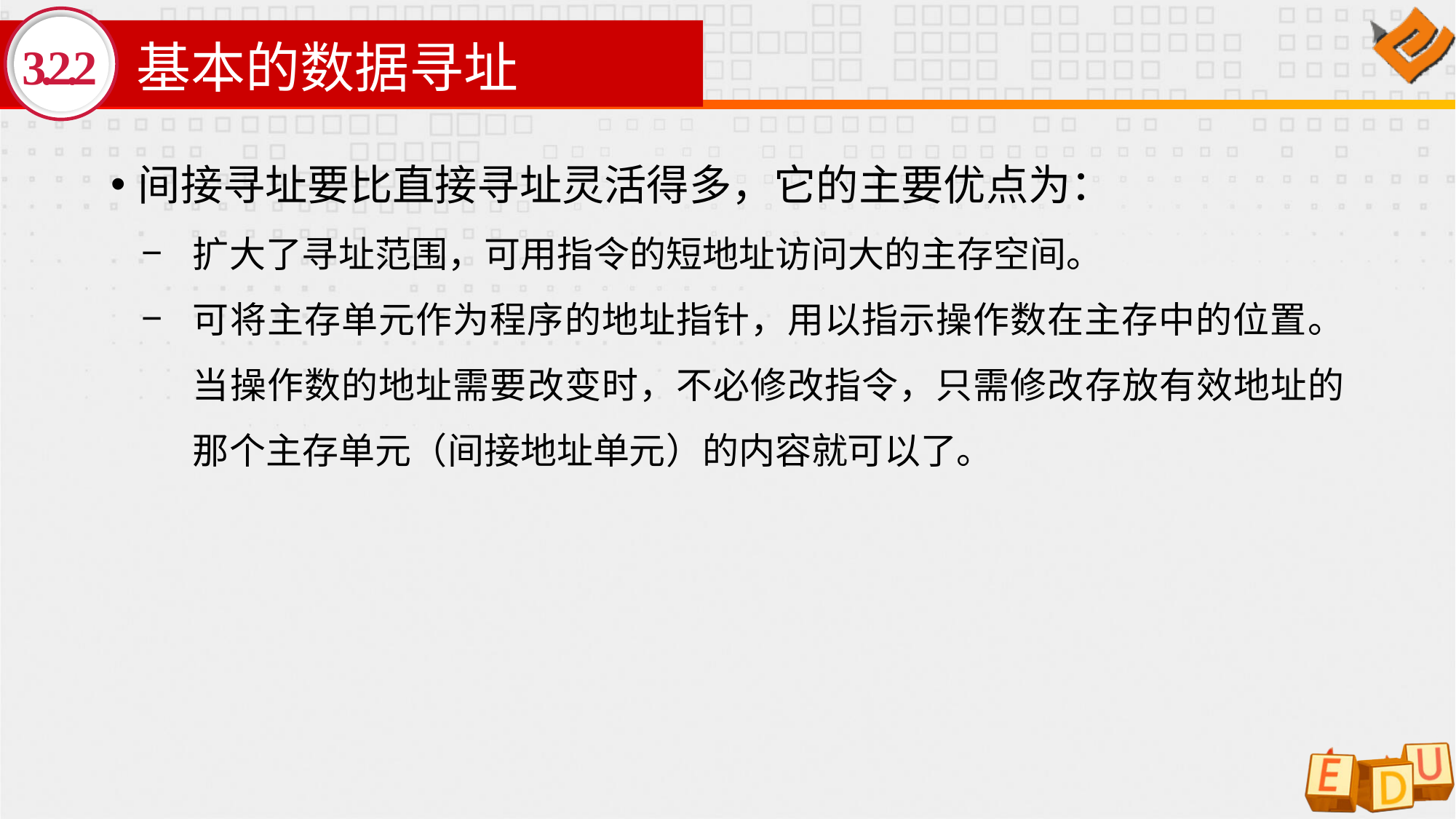

# 基本的数据寻址
3.2.2
间接寻址要比直接寻址灵活得多，它的主要优点为：
扩大了寻址范围，可用指令的短地址访问大的主存空间。
可将主存单元作为程序的地址指针，用以指示操作数在主存中的位置。当操作数的地址需要改变时，不必修改指令，只需修改存放有效地址的那个主存单元（间接地址单元）的内容就可以了。